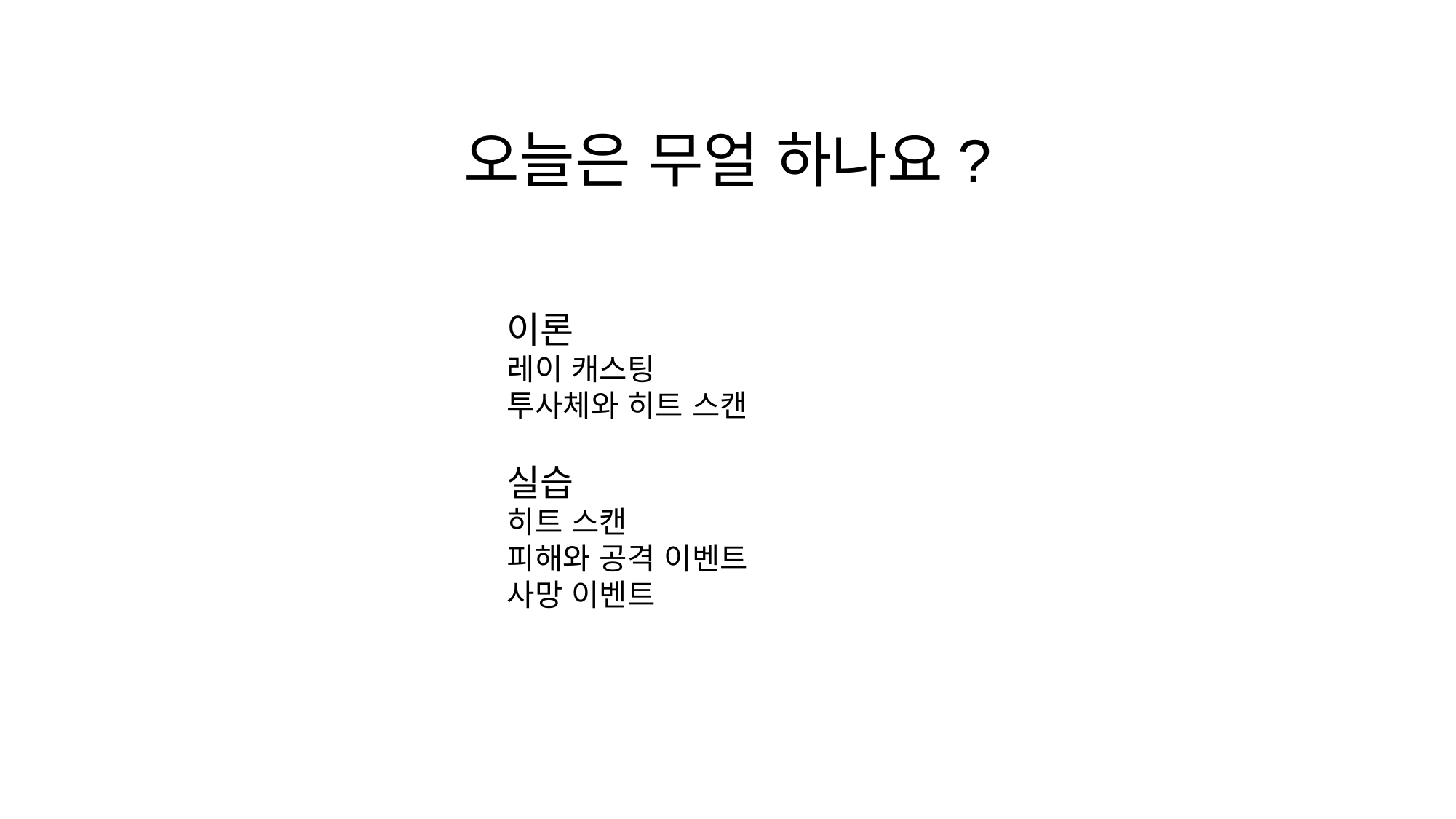

오늘은 무얼 하나요?
이론
레이 캐스팅
투사체와 히트 스캔

실습
히트 스캔
피해와 공격 이벤트
사망 이벤트